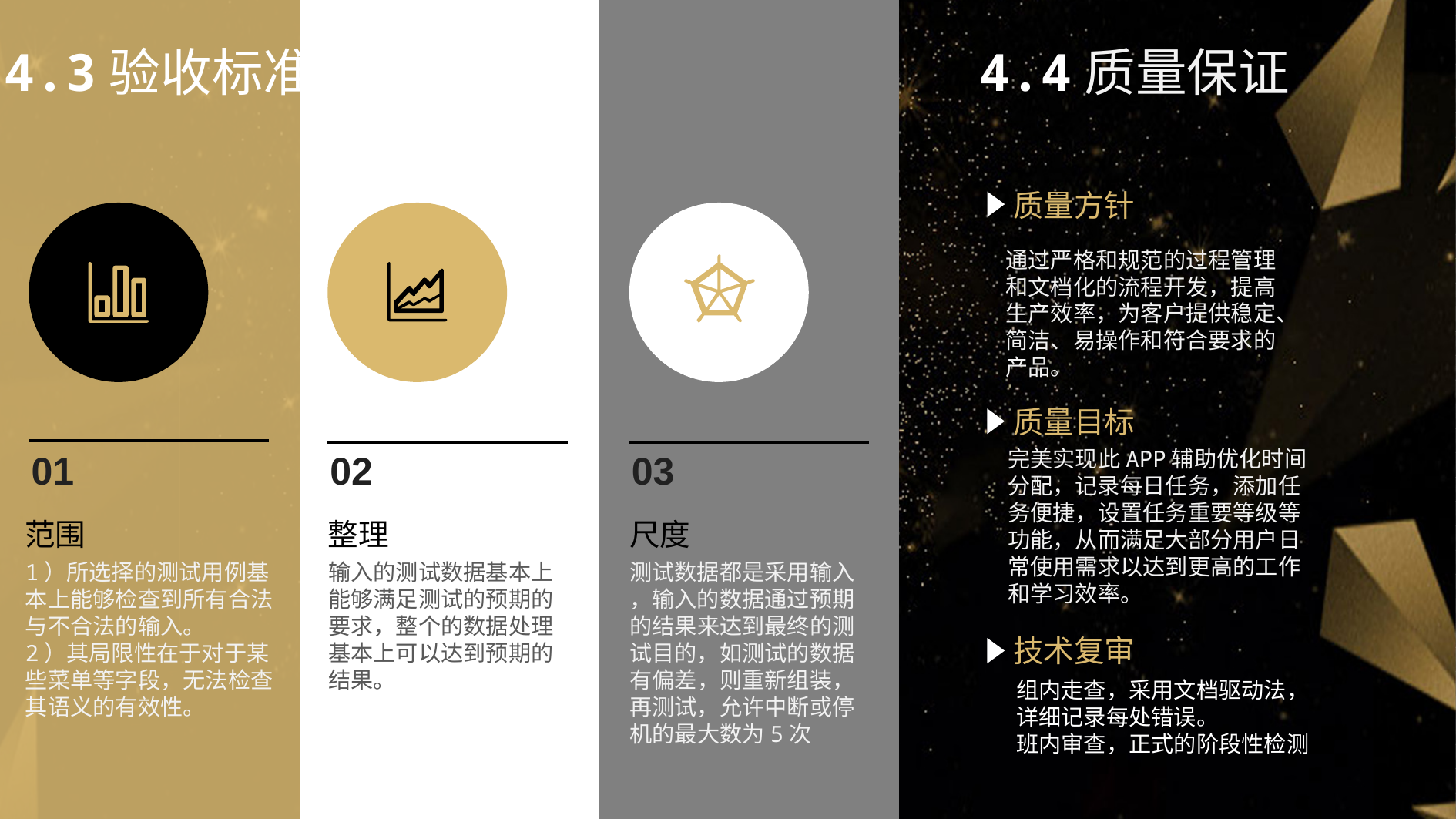

4.3验收标准

4.4质量保证
质量方针

通过严格和规范的过程管理
和文档化的流程开发，提高
生产效率，为客户提供稳定、
简洁、易操作和符合要求的
产品。

质量目标

完美实现此APP辅助优化时间
分配，记录每日任务，添加任
务便捷，设置任务重要等级等
功能，从而满足大部分用户日
常使用需求以达到更高的工作
和学习效率。
01
02
03
范围
尺度
整理
1）所选择的测试用例基
本上能够检查到所有合法
与不合法的输入。
2）其局限性在于对于某
些菜单等字段，无法检查
其语义的有效性。
测试数据都是采用输入
，输入的数据通过预期
的结果来达到最终的测
试目的，如测试的数据
有偏差，则重新组装，
再测试，允许中断或停
机的最大数为5次
输入的测试数据基本上
能够满足测试的预期的
要求，整个的数据处理
基本上可以达到预期的
结果。
技术复审

组内走查，采用文档驱动法，
详细记录每处错误。
班内审查，正式的阶段性检测